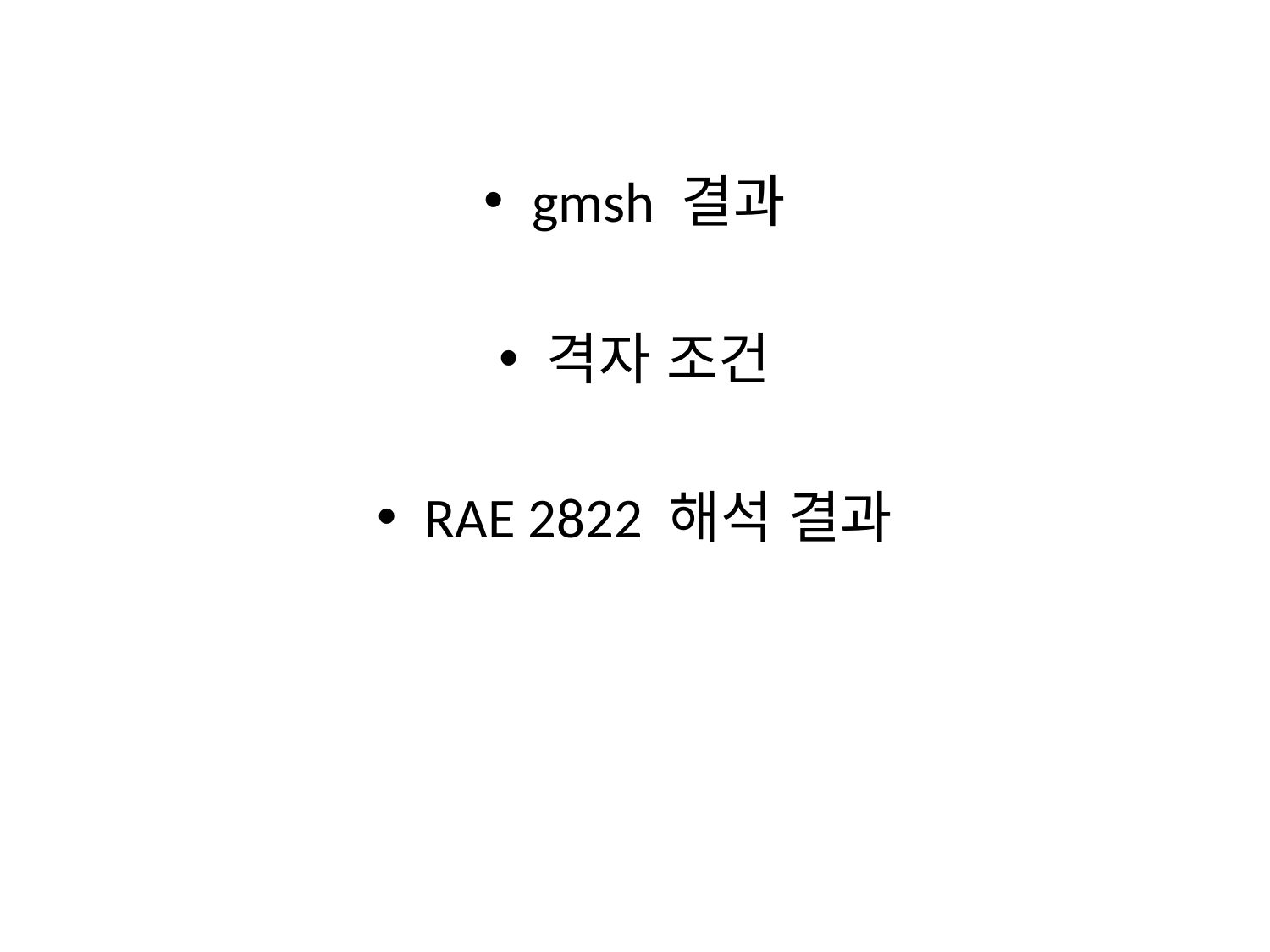

gmsh 결과

격자 조건

RAE 2822 해석 결과